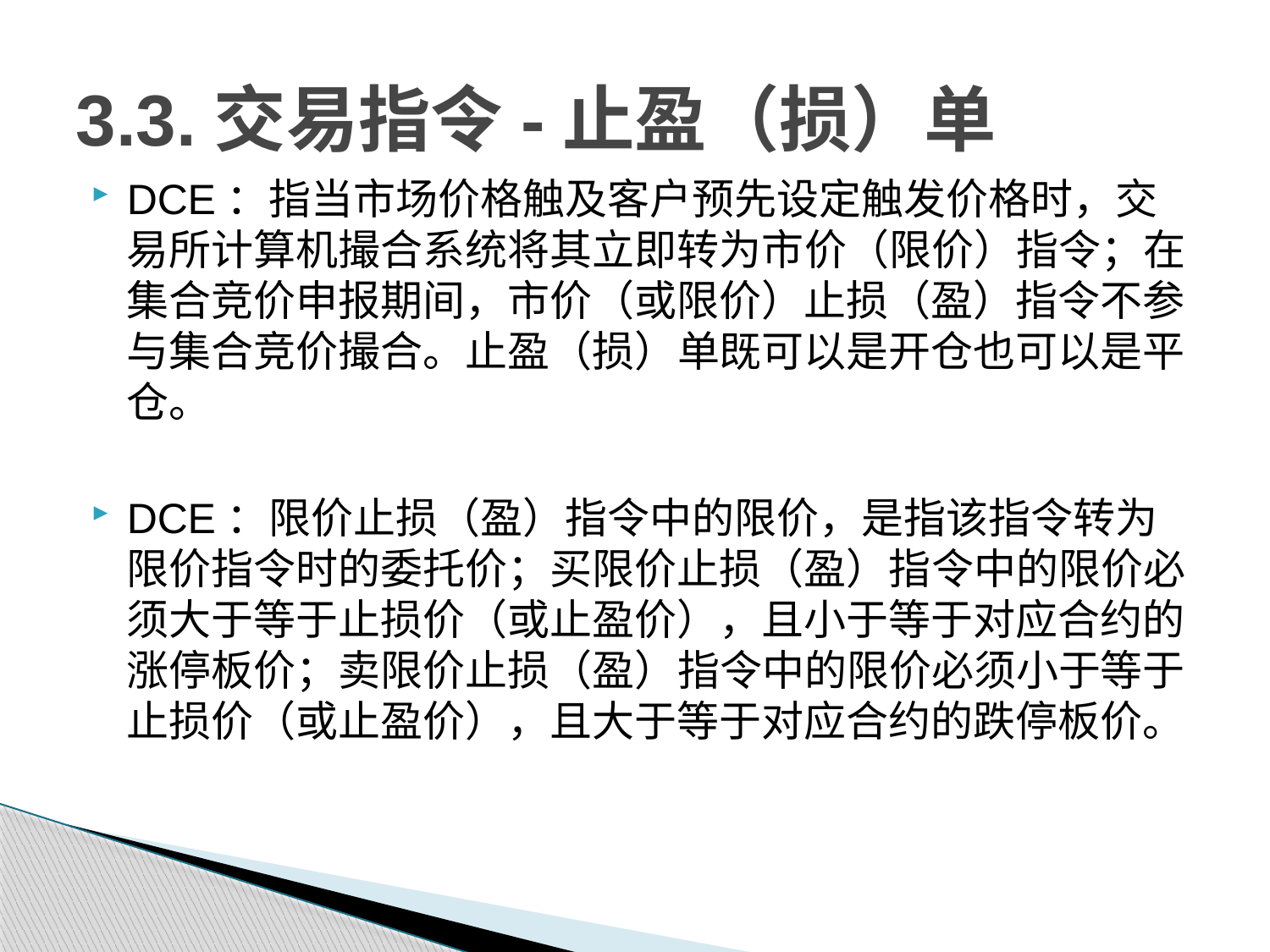

# 3.3.交易指令-止盈（损）单
DCE：指当市场价格触及客户预先设定触发价格时，交易所计算机撮合系统将其立即转为市价（限价）指令；在集合竞价申报期间，市价（或限价）止损（盈）指令不参与集合竞价撮合。止盈（损）单既可以是开仓也可以是平仓。

DCE：限价止损（盈）指令中的限价，是指该指令转为限价指令时的委托价；买限价止损（盈）指令中的限价必须大于等于止损价（或止盈价），且小于等于对应合约的涨停板价；卖限价止损（盈）指令中的限价必须小于等于止损价（或止盈价），且大于等于对应合约的跌停板价。